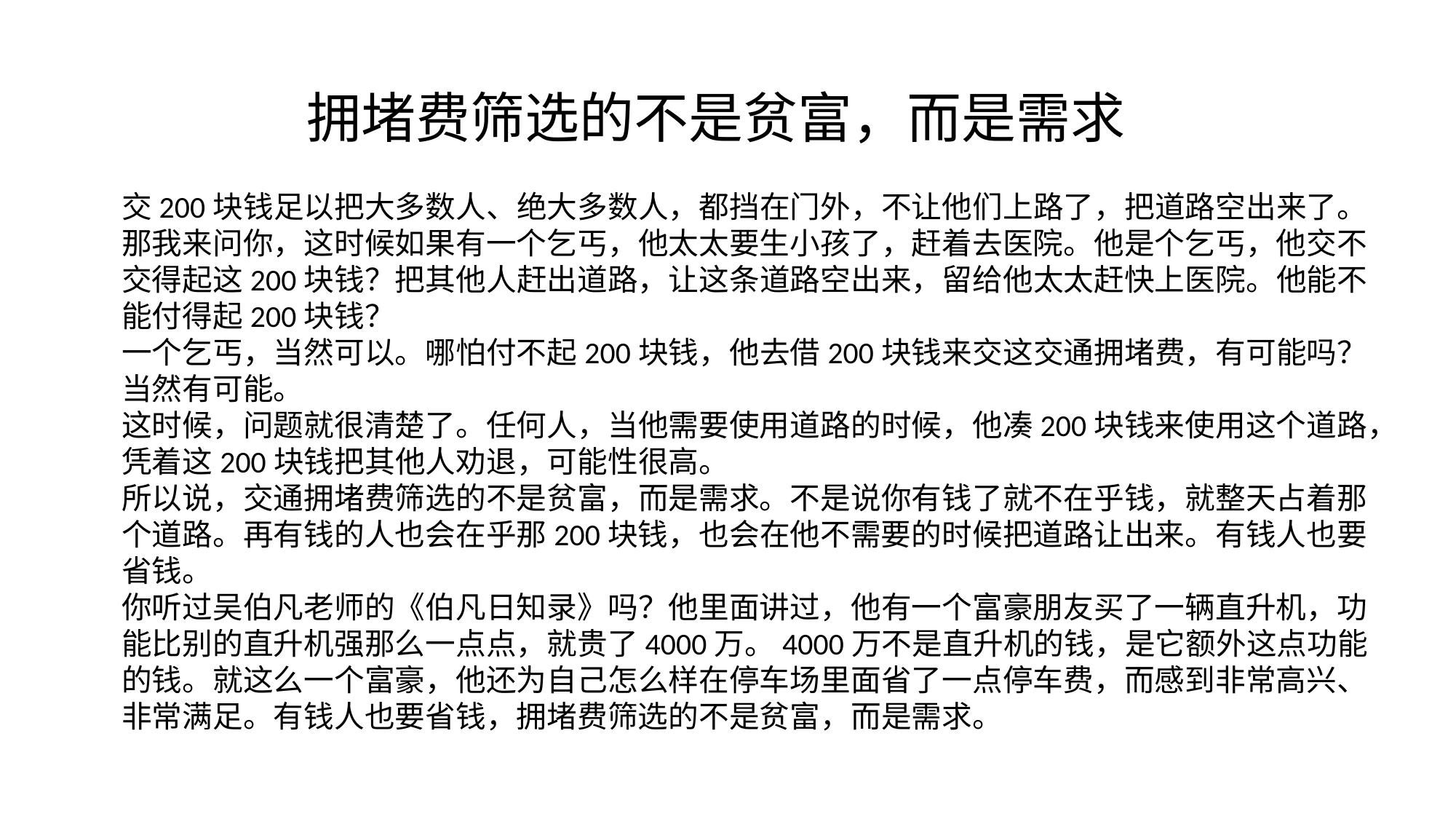

# 拥堵费筛选的不是贫富，而是需求
交200块钱足以把大多数人、绝大多数人，都挡在门外，不让他们上路了，把道路空出来了。
那我来问你，这时候如果有一个乞丐，他太太要生小孩了，赶着去医院。他是个乞丐，他交不交得起这200块钱？把其他人赶出道路，让这条道路空出来，留给他太太赶快上医院。他能不能付得起200块钱？
一个乞丐，当然可以。哪怕付不起200块钱，他去借200块钱来交这交通拥堵费，有可能吗？当然有可能。
这时候，问题就很清楚了。任何人，当他需要使用道路的时候，他凑200块钱来使用这个道路，凭着这200块钱把其他人劝退，可能性很高。
所以说，交通拥堵费筛选的不是贫富，而是需求。不是说你有钱了就不在乎钱，就整天占着那个道路。再有钱的人也会在乎那200块钱，也会在他不需要的时候把道路让出来。有钱人也要省钱。
你听过吴伯凡老师的《伯凡日知录》吗？他里面讲过，他有一个富豪朋友买了一辆直升机，功能比别的直升机强那么一点点，就贵了4000万。4000万不是直升机的钱，是它额外这点功能的钱。就这么一个富豪，他还为自己怎么样在停车场里面省了一点停车费，而感到非常高兴、非常满足。有钱人也要省钱，拥堵费筛选的不是贫富，而是需求。